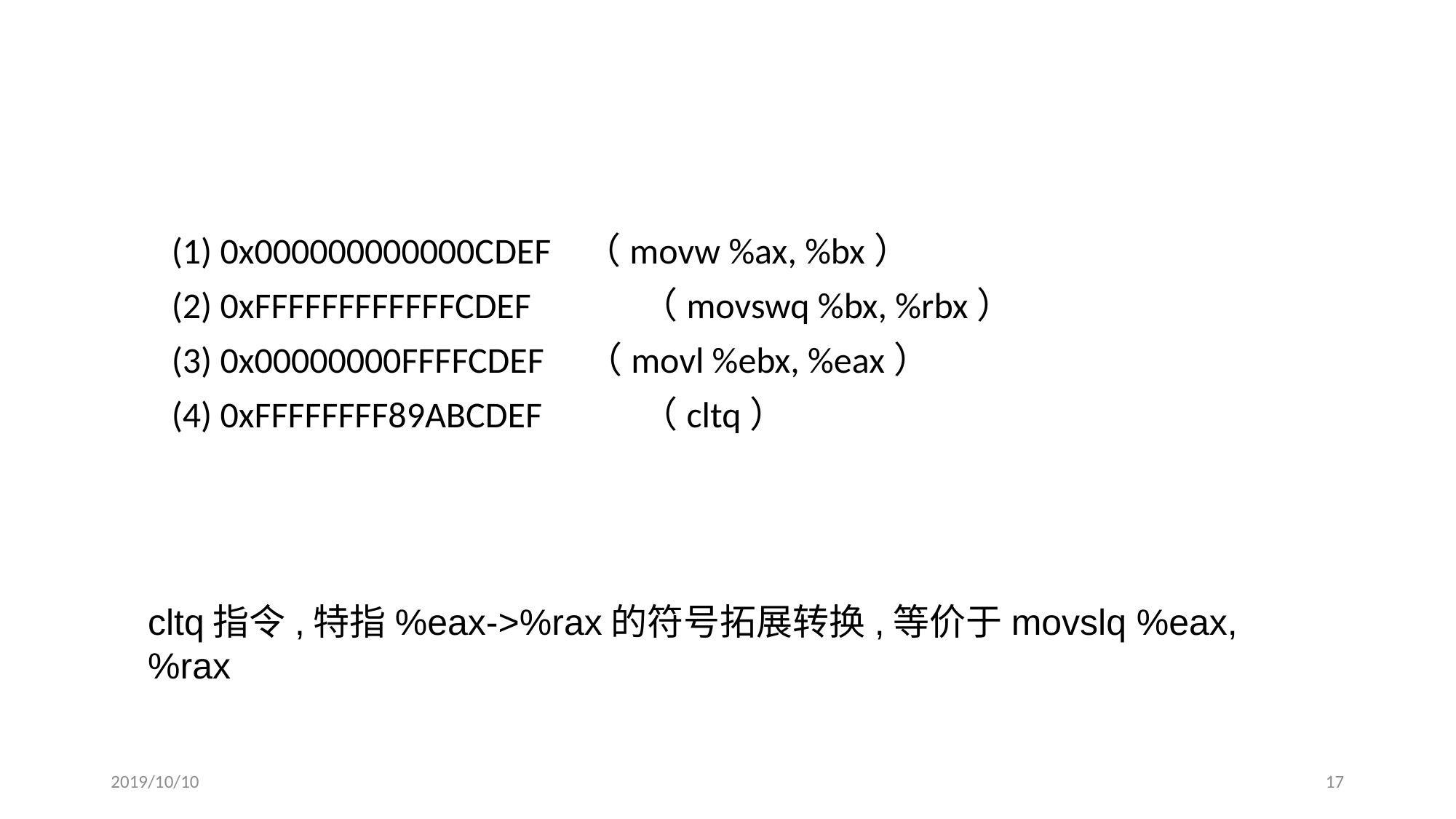

(1) 0x000000000000CDEF   （movw %ax, %bx）
(2) 0xFFFFFFFFFFFFCDEF	   （movswq %bx, %rbx）
(3) 0x00000000FFFFCDEF    （movl %ebx, %eax）
(4) 0xFFFFFFFF89ABCDEF	   （cltq）
cltq指令,特指%eax->%rax的符号拓展转换,等价于movslq %eax,%rax
2019/10/10
17